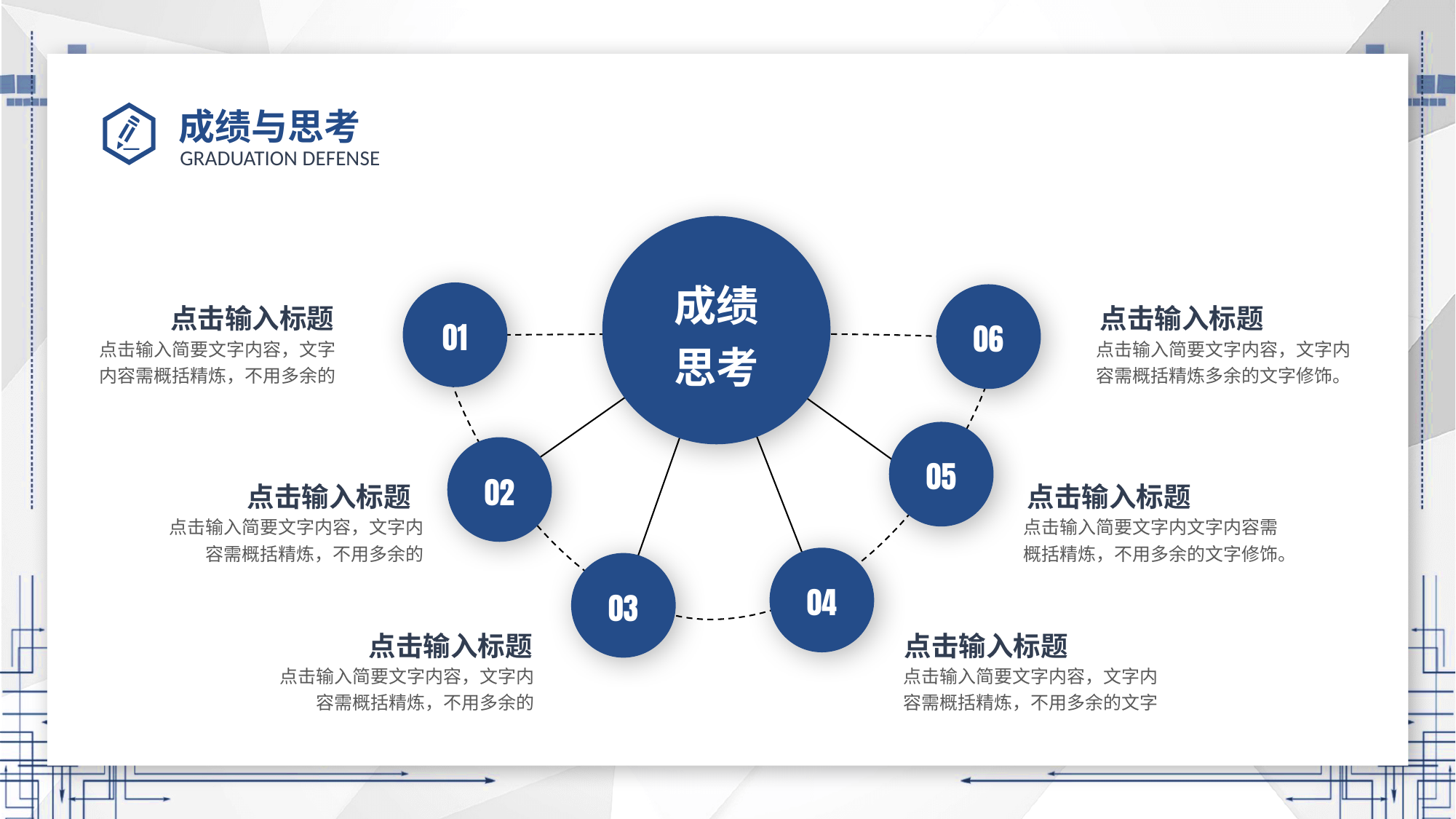

# 成绩与思考

成绩
思考
01
06
点击输入标题
点击输入标题
点击输入简要文字内容，文字内容需概括精炼，不用多余的
点击输入简要文字内容，文字内容需概括精炼多余的文字修饰。

05
02
点击输入标题
点击输入标题
点击输入简要文字内容，文字内容需概括精炼，不用多余的
点击输入简要文字内文字内容需概括精炼，不用多余的文字修饰。
04
03
点击输入标题
点击输入标题
点击输入简要文字内容，文字内容需概括精炼，不用多余的
点击输入简要文字内容，文字内容需概括精炼，不用多余的文字